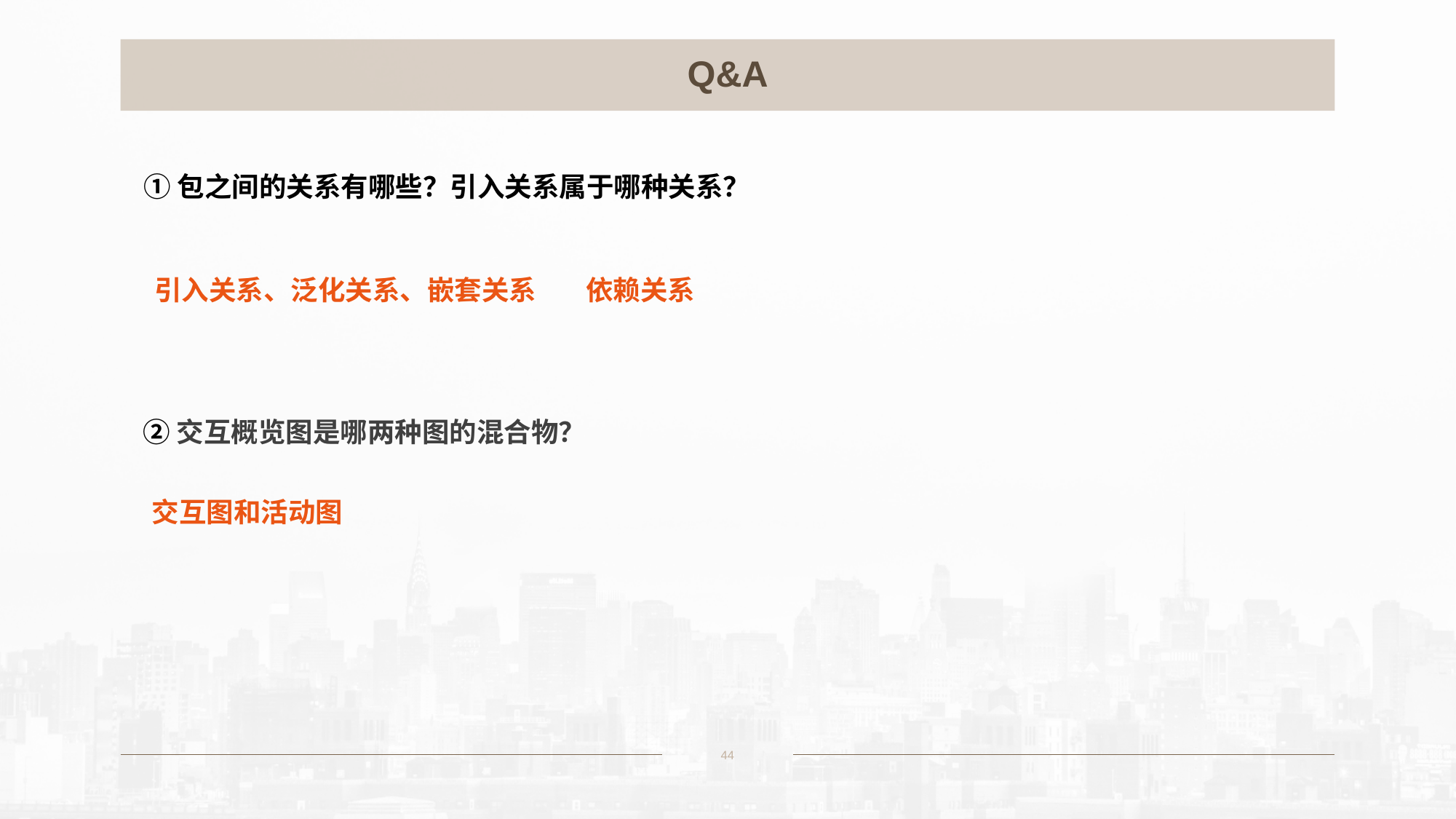

# Q&A
①包之间的关系有哪些？引入关系属于哪种关系？

引入关系、泛化关系、嵌套关系        依赖关系
②交互概览图是哪两种图的混合物？

交互图和活动图
44